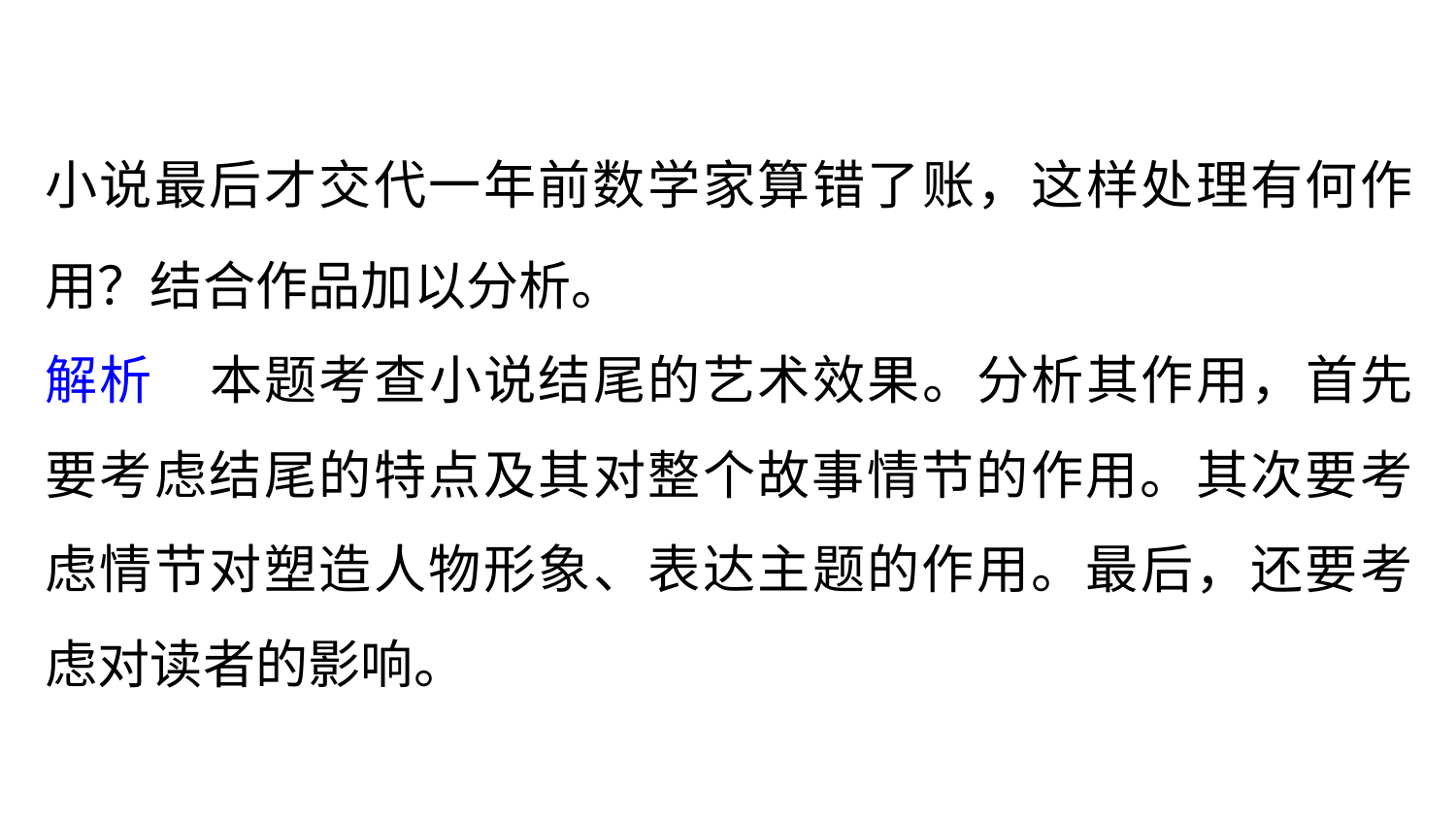

小说最后才交代一年前数学家算错了账，这样处理有何作用？结合作品加以分析。
解析　本题考查小说结尾的艺术效果。分析其作用，首先要考虑结尾的特点及其对整个故事情节的作用。其次要考虑情节对塑造人物形象、表达主题的作用。最后，还要考虑对读者的影响。